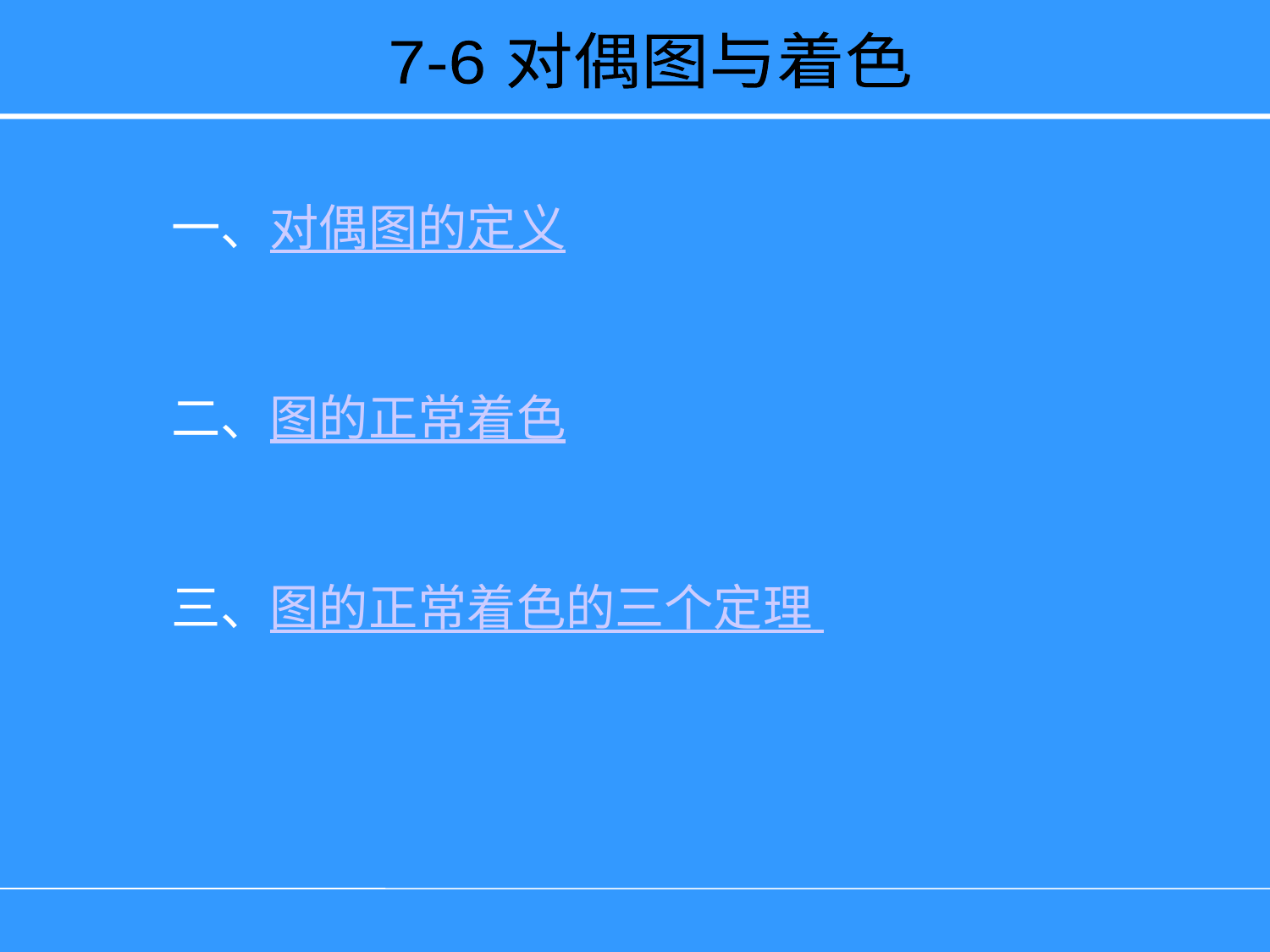

7-6 对偶图与着色

一、对偶图的定义

二、图的正常着色

三、图的正常着色的三个定理